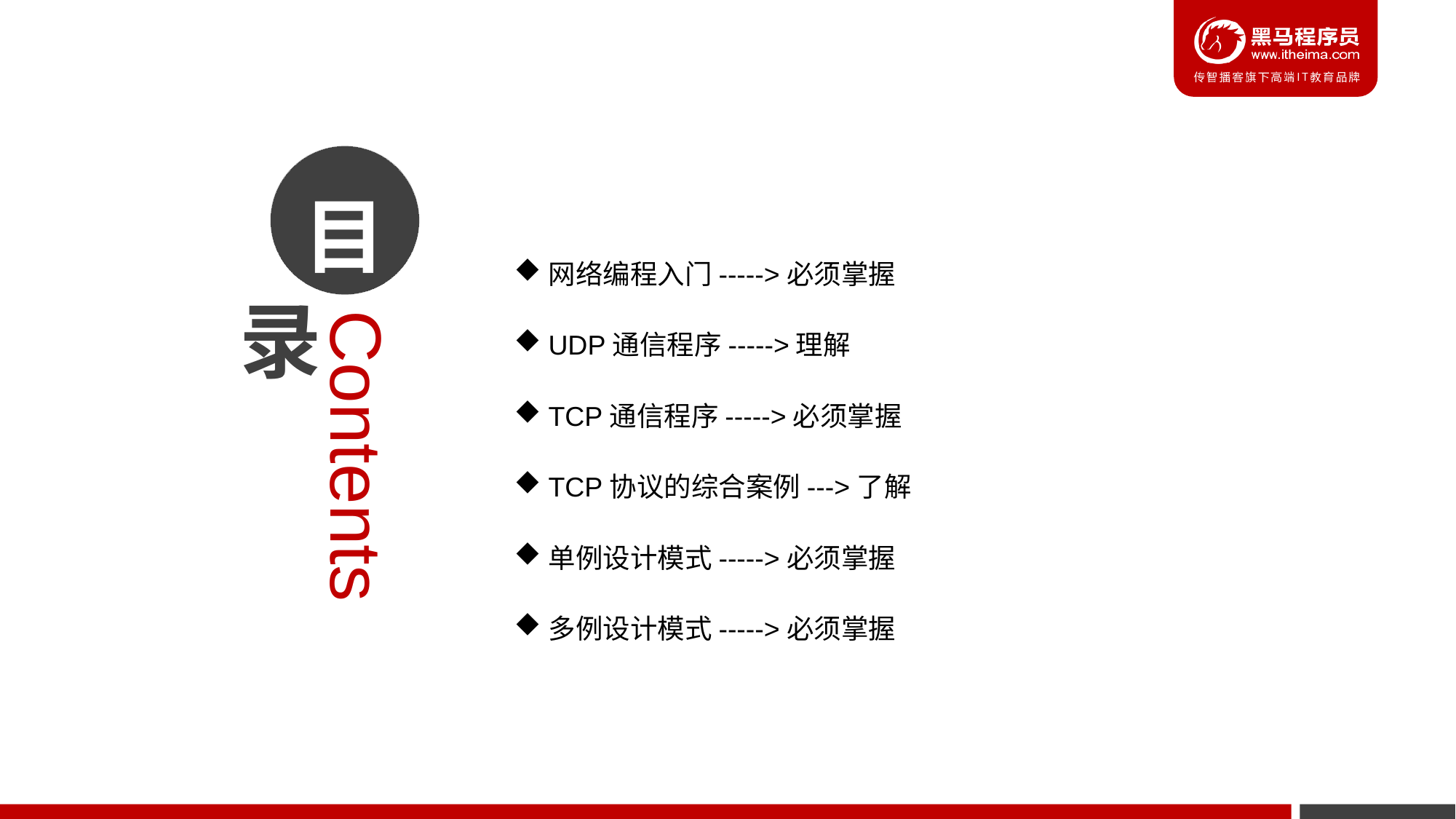

网络编程入门----->必须掌握
UDP通信程序----->理解
TCP通信程序----->必须掌握
TCP协议的综合案例--->了解
单例设计模式----->必须掌握
多例设计模式----->必须掌握